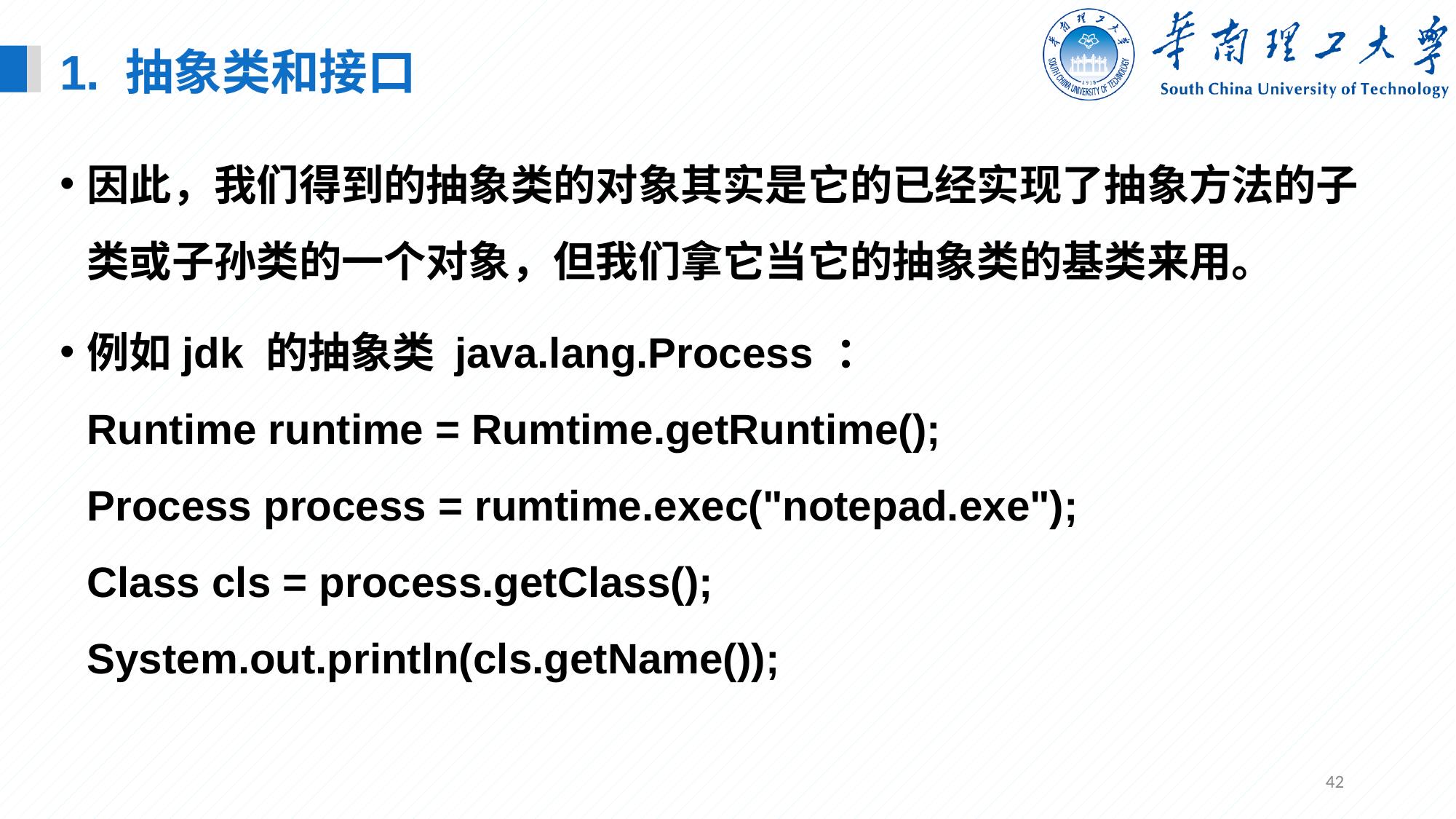

1. 抽象类和接口
因此，我们得到的抽象类的对象其实是它的已经实现了抽象方法的子类或子孙类的一个对象，但我们拿它当它的抽象类的基类来用。
例如jdk 的抽象类 java.lang.Process ：
Runtime runtime = Rumtime.getRuntime();
Process process = rumtime.exec("notepad.exe");
Class cls = process.getClass();
System.out.println(cls.getName());
42